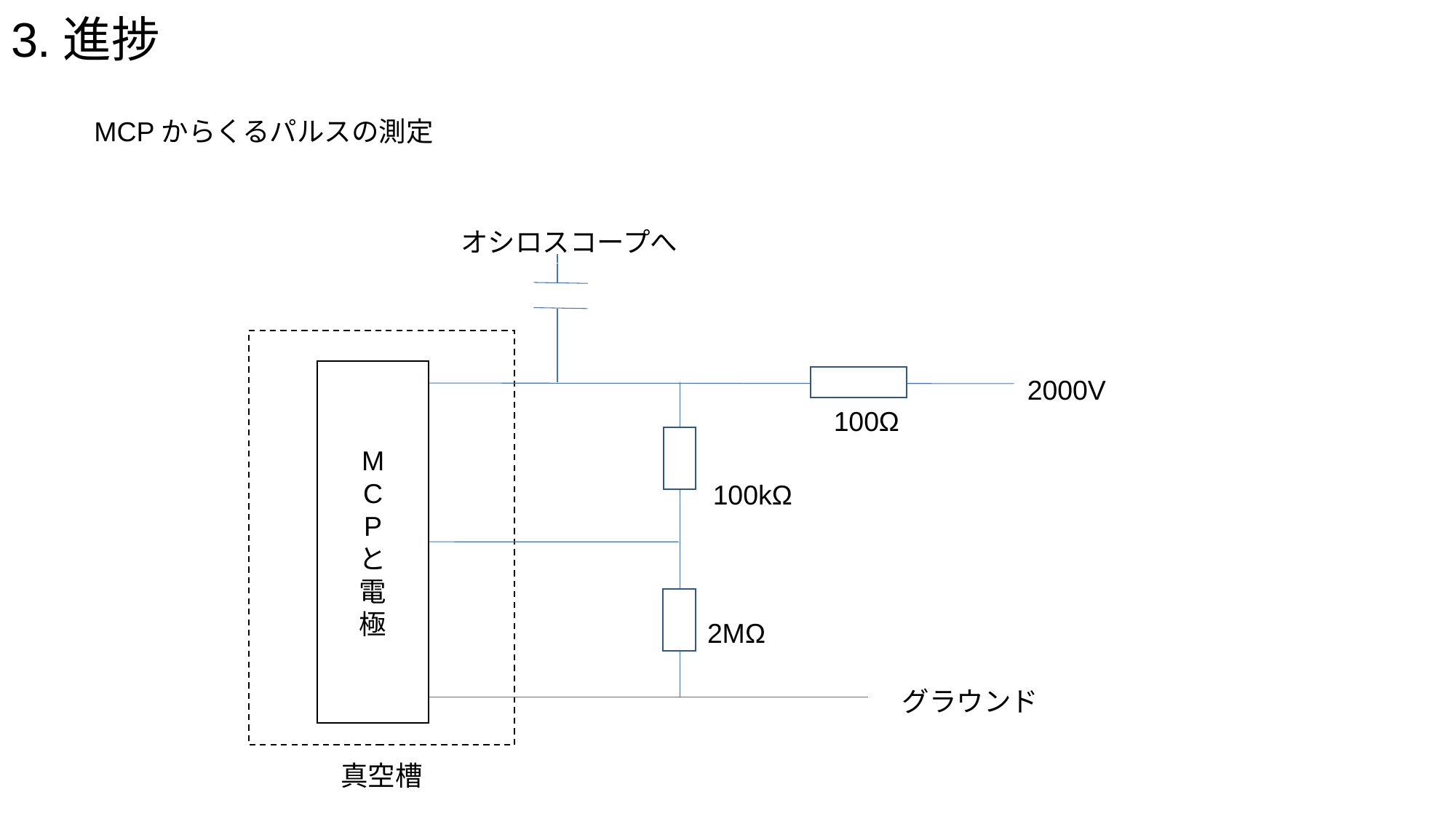

# 3.進捗
MCPからくるパルスの測定
オシロスコープへ

M
C
P
と
電
極

2000V
100Ω

100kΩ

2MΩ
グラウンド
真空槽